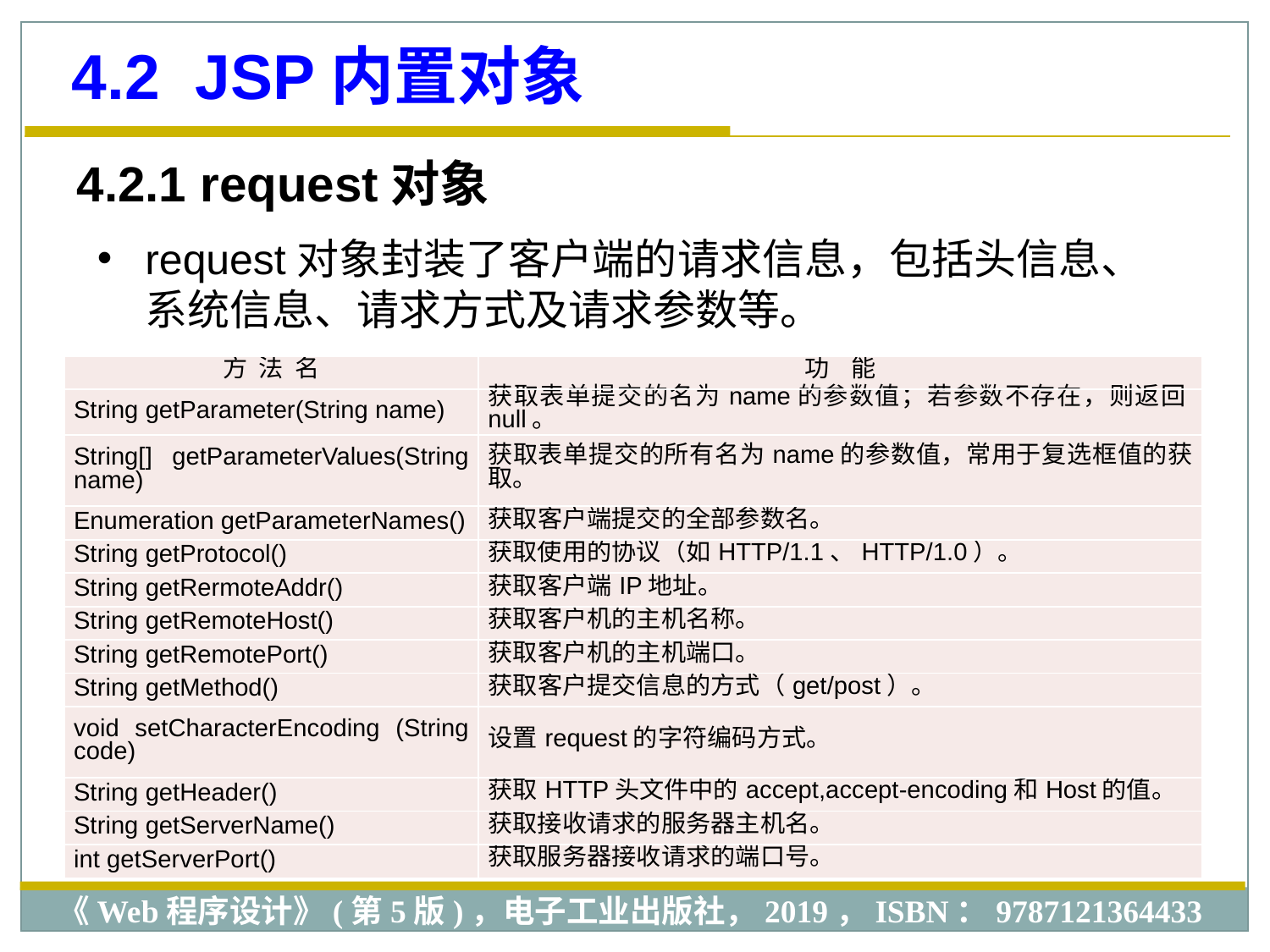

4.2  JSP内置对象
4.2.1 request对象
request对象封装了客户端的请求信息，包括头信息、系统信息、请求方式及请求参数等。
| 方 法 名 | 功 能 |
| --- | --- |
| String getParameter(String name) | 获取表单提交的名为name的参数值；若参数不存在，则返回null。 |
| String[] getParameterValues(String name) | 获取表单提交的所有名为name的参数值，常用于复选框值的获取。 |
| Enumeration getParameterNames() | 获取客户端提交的全部参数名。 |
| String getProtocol() | 获取使用的协议（如HTTP/1.1、HTTP/1.0）。 |
| String getRermoteAddr() | 获取客户端IP地址。 |
| String getRemoteHost() | 获取客户机的主机名称。 |
| String getRemotePort() | 获取客户机的主机端口。 |
| String getMethod() | 获取客户提交信息的方式（get/post）。 |
| void setCharacterEncoding (String code) | 设置request的字符编码方式。 |
| String getHeader() | 获取HTTP头文件中的accept,accept-encoding和Host的值。 |
| String getServerName() | 获取接收请求的服务器主机名。 |
| int getServerPort() | 获取服务器接收请求的端口号。 |